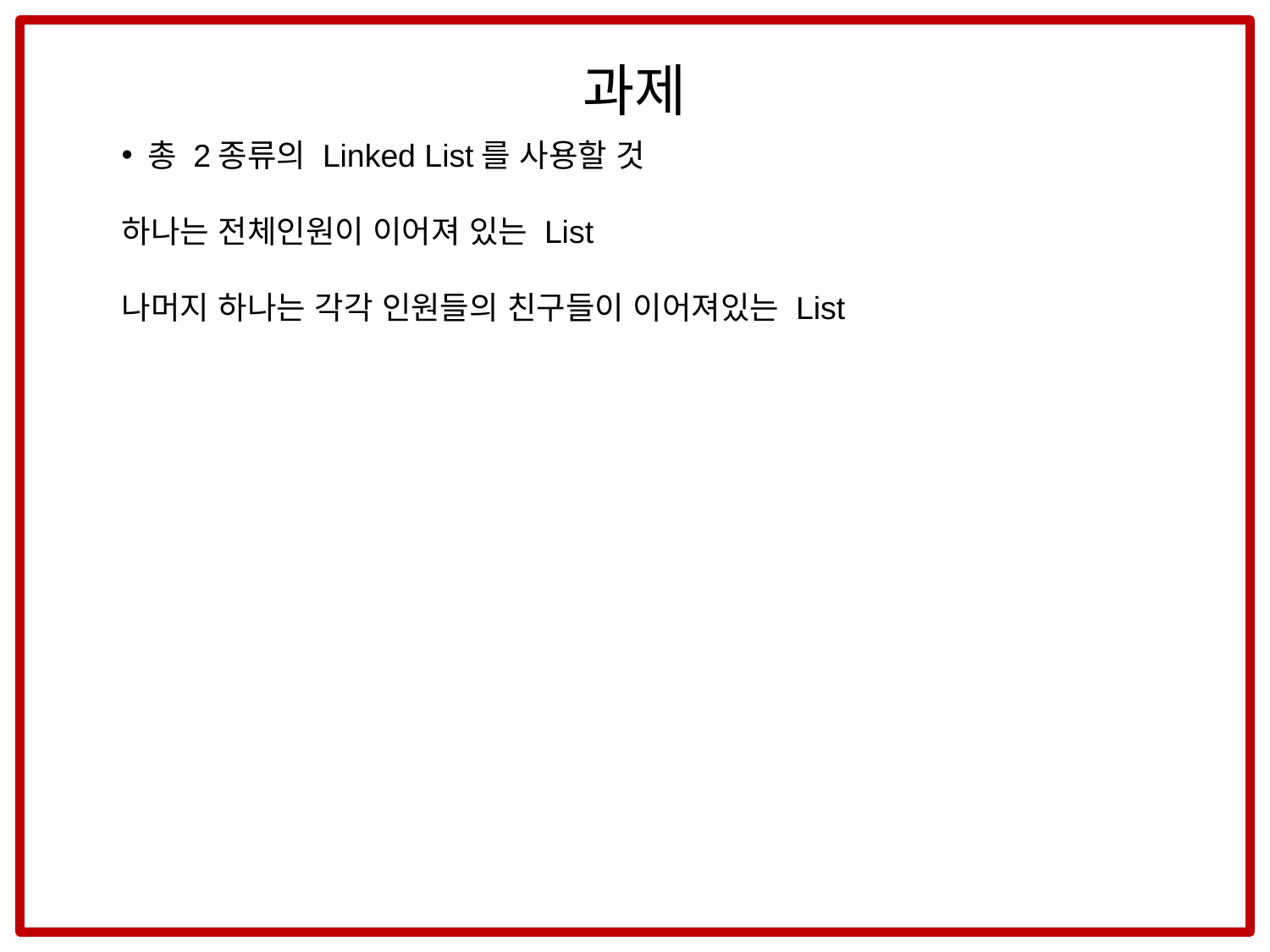

# 과제
 총 2종류의 Linked List를 사용할 것

하나는 전체인원이 이어져 있는 List

나머지 하나는 각각 인원들의 친구들이 이어져있는 List